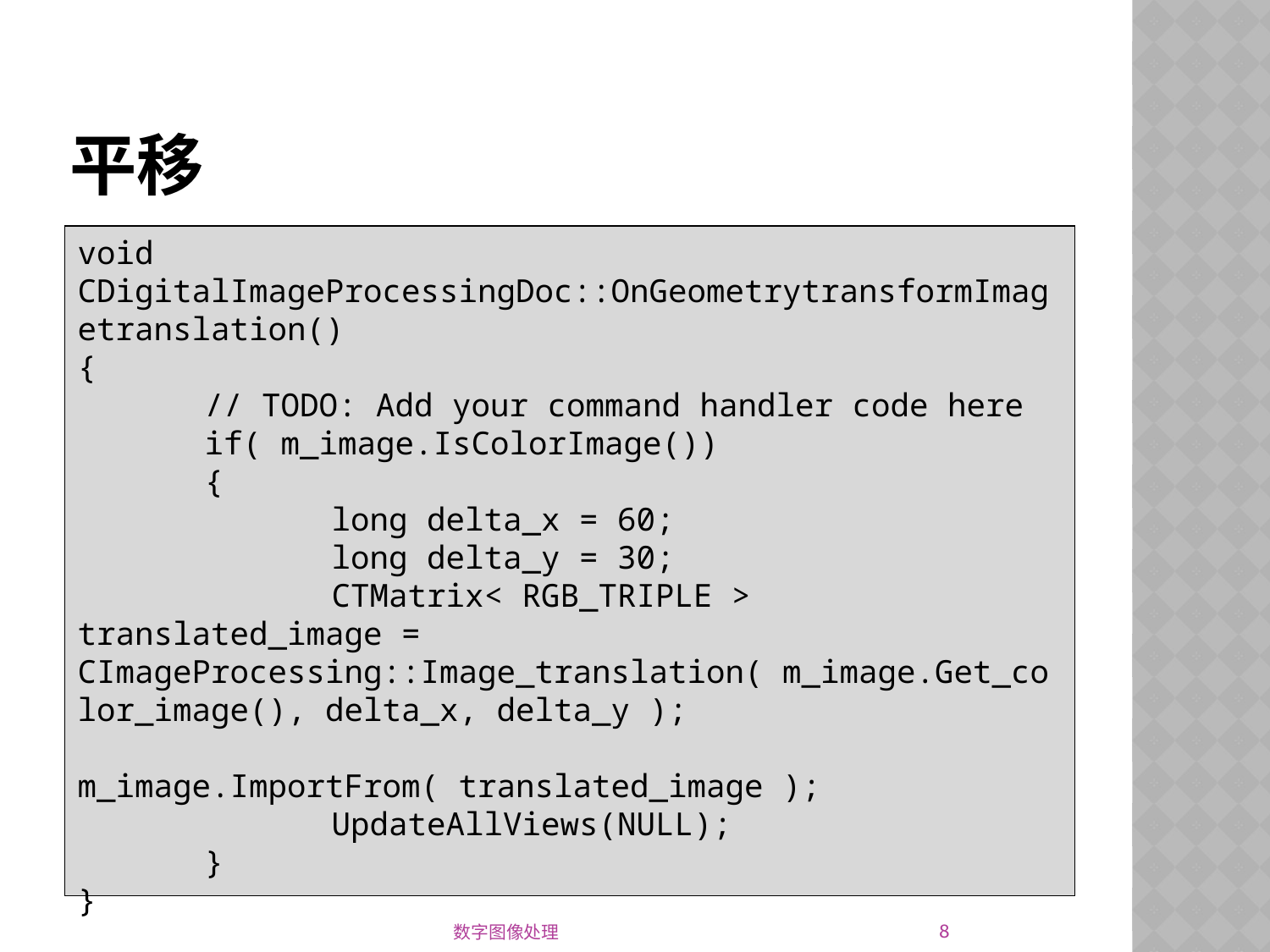

# 平移

void CDigitalImageProcessingDoc::OnGeometrytransformImagetranslation()
{
	// TODO: Add your command handler code here
	if( m_image.IsColorImage())
	{
		long delta_x = 60;
		long delta_y = 30;
		CTMatrix< RGB_TRIPLE > translated_image = CImageProcessing::Image_translation( m_image.Get_color_image(), delta_x, delta_y );
		m_image.ImportFrom( translated_image );
		UpdateAllViews(NULL);
	}
}
8
数字图像处理